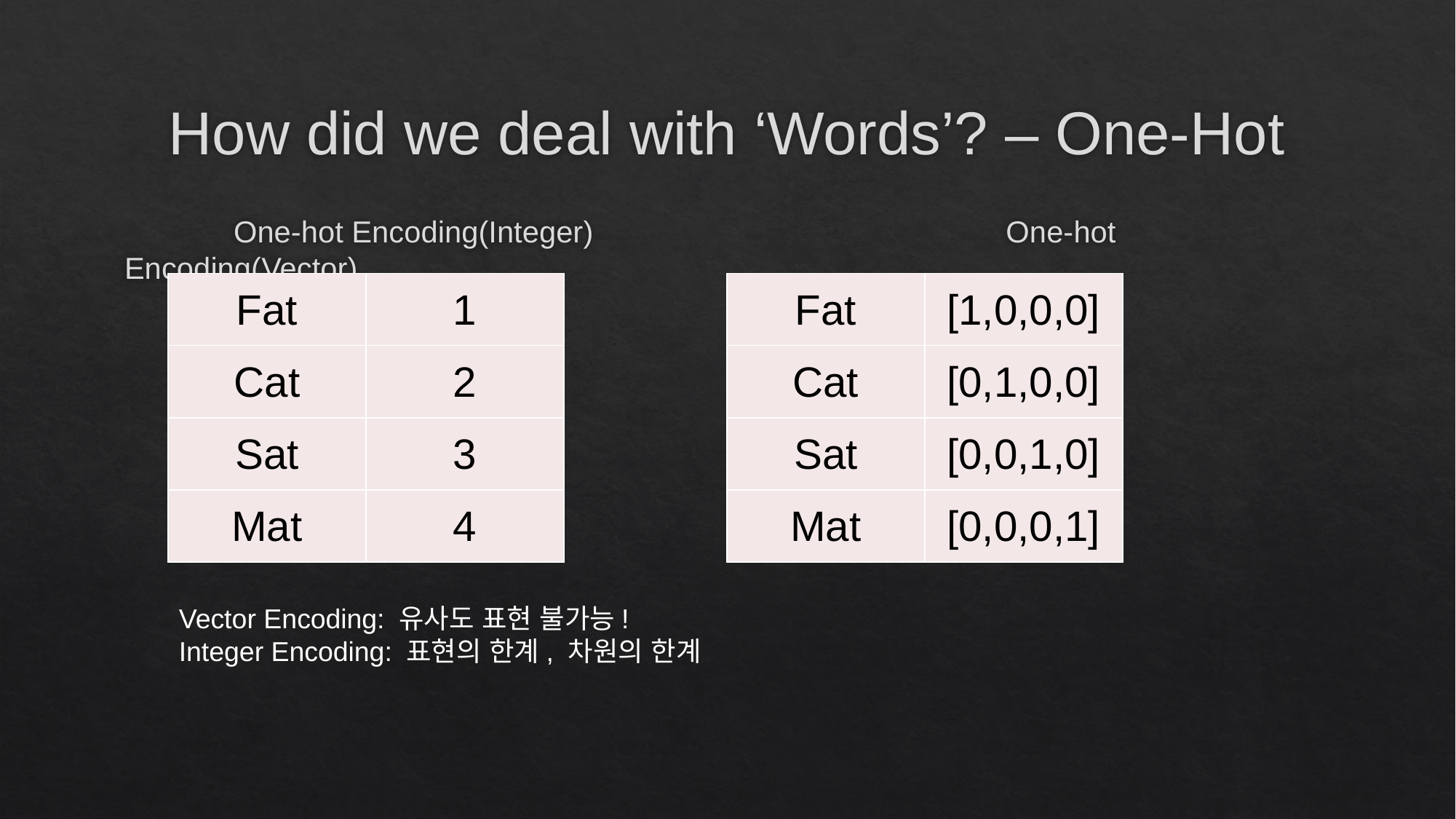

# How did we deal with ‘Words’? – One-Hot
	One-hot Encoding(Integer)				 One-hot Encoding(Vector)

| Fat | 1 |
| --- | --- |
| Cat | 2 |
| Sat | 3 |
| Mat | 4 |
| Fat | [1,0,0,0] |
| --- | --- |
| Cat | [0,1,0,0] |
| Sat | [0,0,1,0] |
| Mat | [0,0,0,1] |
Vector Encoding: 유사도 표현 불가능!
Integer Encoding: 표현의 한계, 차원의 한계